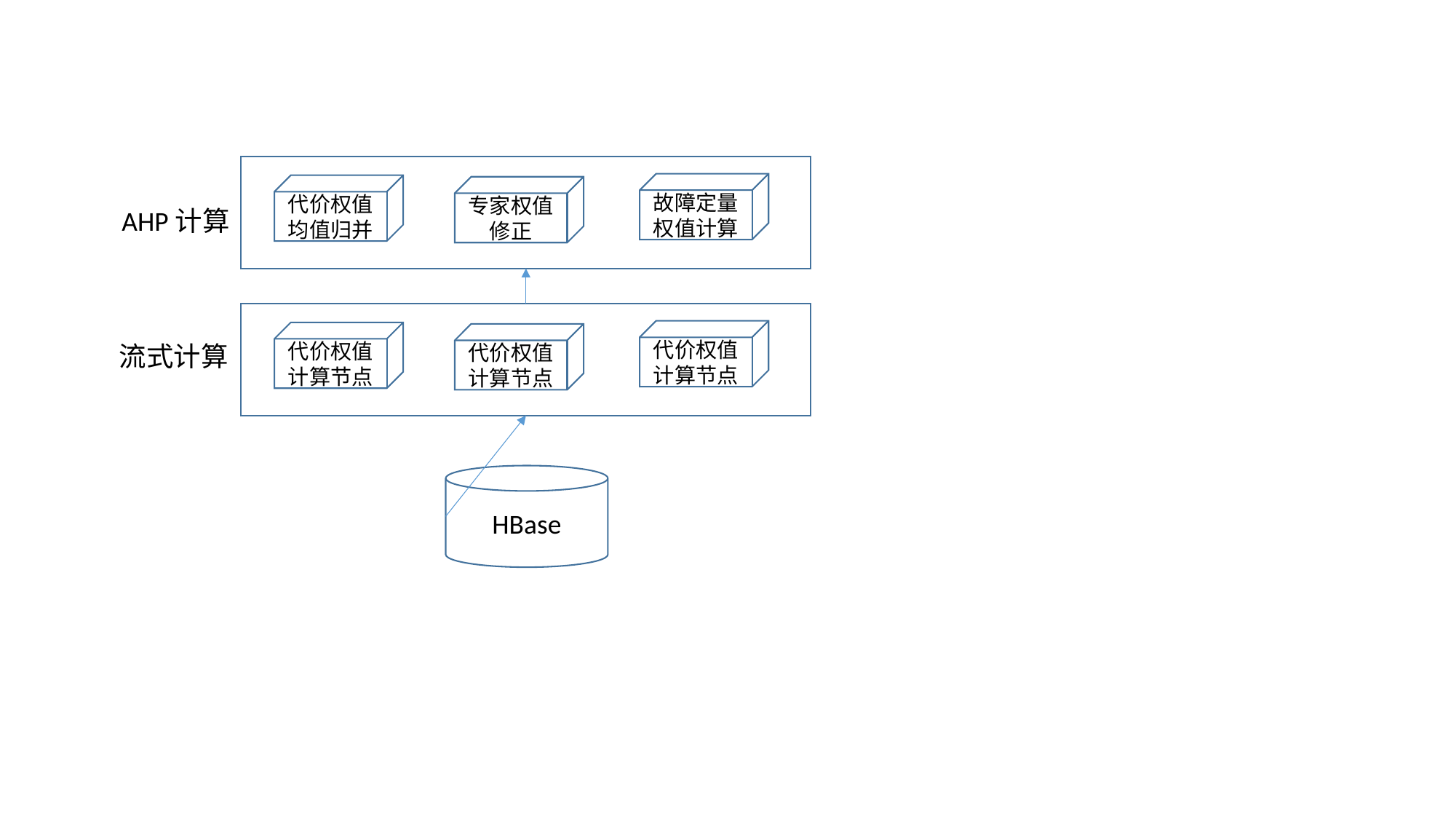

故障定量权值计算
代价权值均值归并
专家权值修正
AHP计算

代价权值计算节点
代价权值计算节点
代价权值计算节点
流式计算
HBase